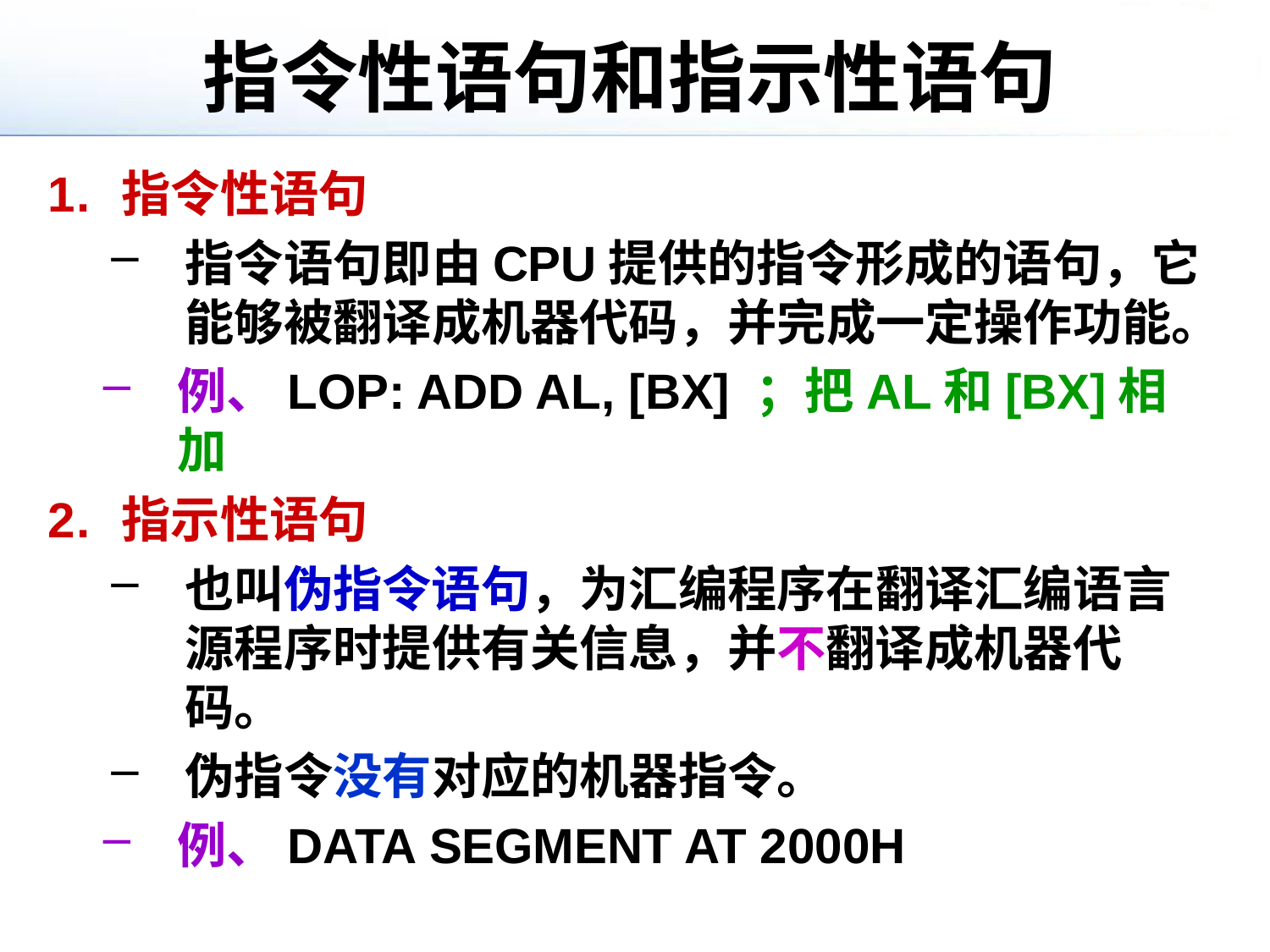

# 指令性语句和指示性语句
指令性语句
指令语句即由CPU提供的指令形成的语句，它能够被翻译成机器代码，并完成一定操作功能。
例、LOP: ADD AL, [BX] ；把AL和[BX]相加
指示性语句
也叫伪指令语句，为汇编程序在翻译汇编语言源程序时提供有关信息，并不翻译成机器代码。
伪指令没有对应的机器指令。
例、DATA SEGMENT AT 2000H

注意：VC++内嵌汇编程序部分没有伪指令功能。